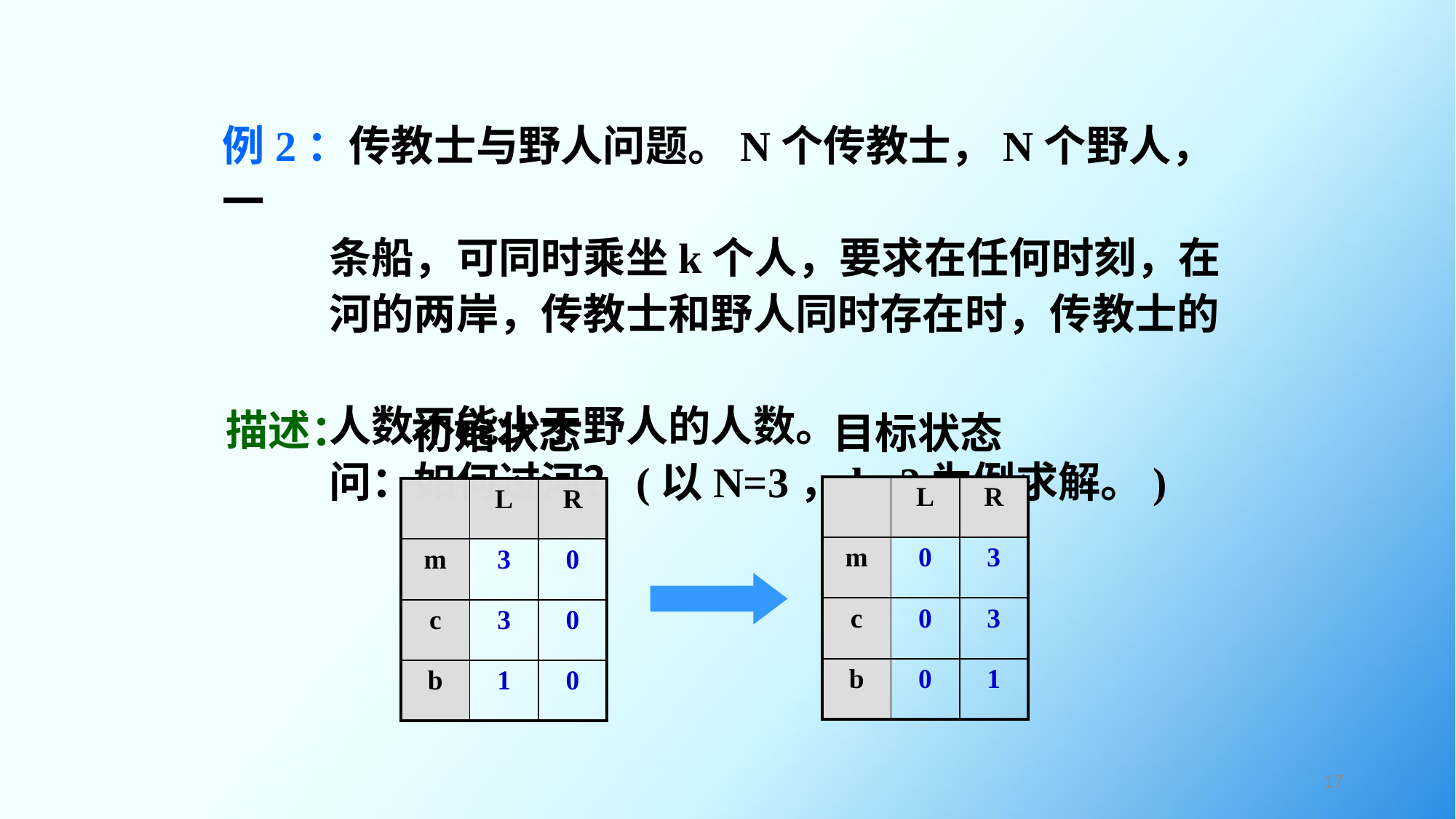

例2：传教士与野人问题。N个传教士，N个野人，一
          条船，可同时乘坐k个人，要求在任何时刻，在
          河的两岸，传教士和野人同时存在时，传教士的
          人数不能少于野人的人数。
          问：如何过河？(以N=3，k=2为例求解。)
描述：
目标状态
初始状态
|  | L | R |
| --- | --- | --- |
| m | 0 | 3 |
| c | 0 | 3 |
| b | 0 | 1 |
|  | L | R |
| --- | --- | --- |
| m | 3 | 0 |
| c | 3 | 0 |
| b | 1 | 0 |

17